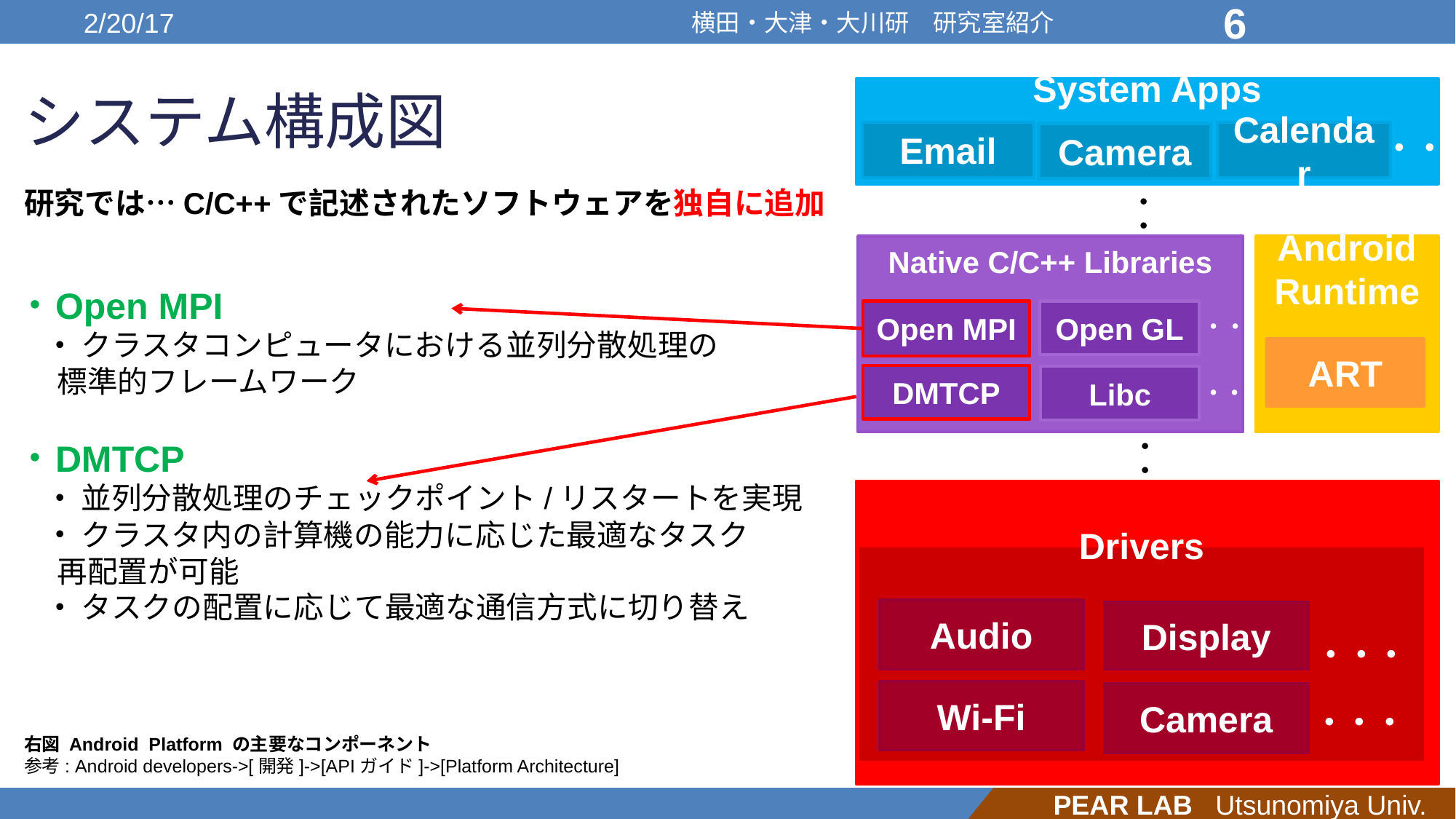

2/20/17
横田・大津・大川研　研究室紹介
6
システム構成図
System Apps

Email
Calendar
Camera
・・
研究では…C/C++で記述されたソフトウェアを独自に追加
・・
Native C/C++ Libraries

Android Runtime

Open MPI
クラスタコンピュータにおける並列分散処理の
   標準的フレームワーク

DMTCP
並列分散処理のチェックポイント/リスタートを実現
クラスタ内の計算機の能力に応じた最適なタスク
   再配置が可能
タスクの配置に応じて最適な通信方式に切り替え

Open MPI
Open GL

・・
ART
DMTCP
Libc
・・

・・
Linux kernel

Drivers

Audio
Display
・・・
Wi-Fi
Camera
・・・
右図 Android  Platform の主要なコンポーネント
参考: Android developers->[開発]->[APIガイド]->[Platform Architecture]